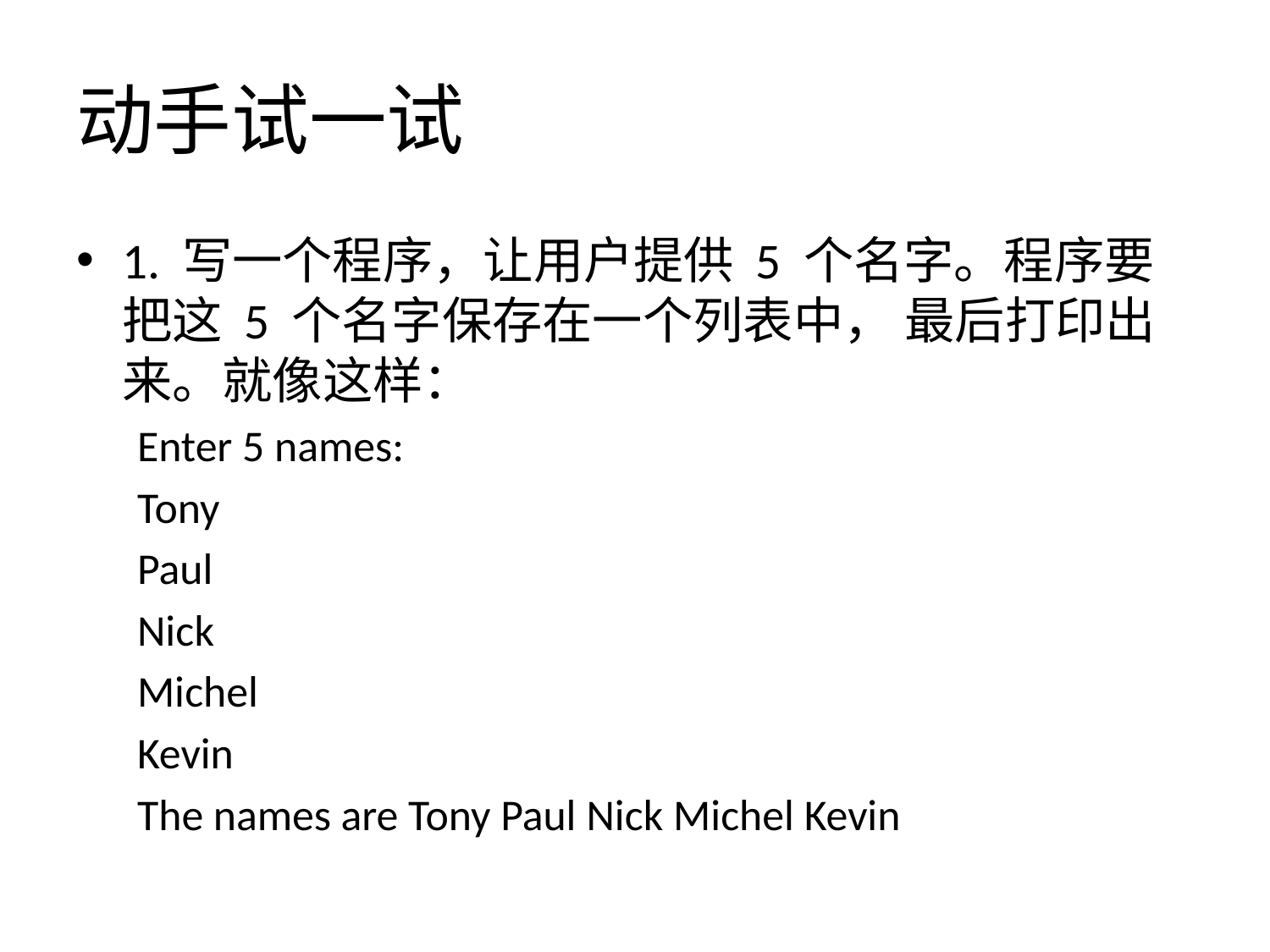

# 动手试一试
1. 写一个程序，让用户提供 5 个名字。程序要把这 5 个名字保存在一个列表中， 最后打印出来。就像这样：
Enter 5 names:
Tony
Paul
Nick
Michel
Kevin
The names are Tony Paul Nick Michel Kevin